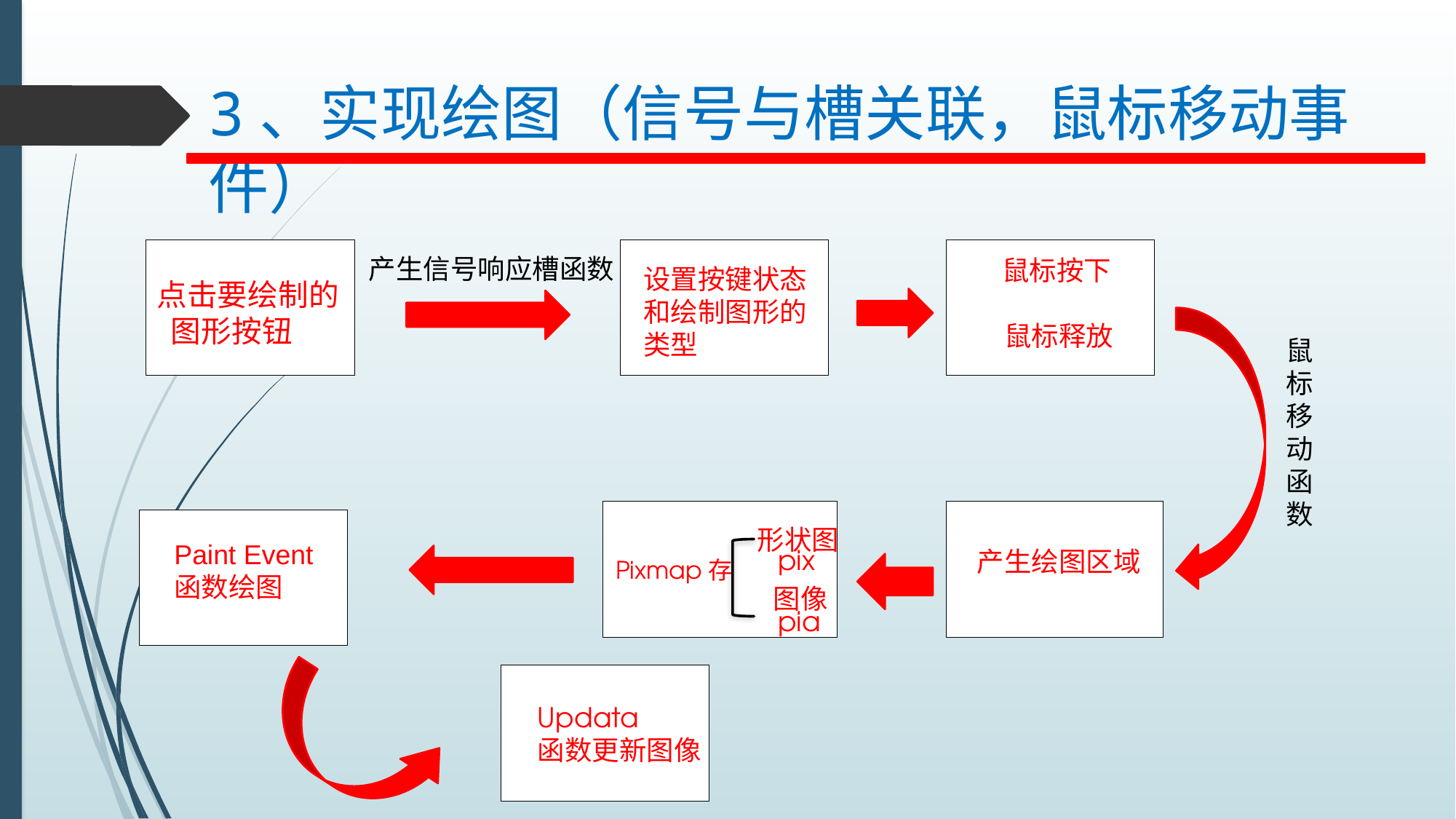

3、实现绘图（信号与槽关联，鼠标移动事件）

产生信号响应槽函数
鼠标按下
设置按键状态和绘制图形的类型

点击要绘制的
 图形按钮

鼠标释放
鼠
标
移
动
函
数

形状图
Paint Event函数绘图
pix

产生绘图区域

Pixmap存

  图像
pia

Updata
函数更新图像